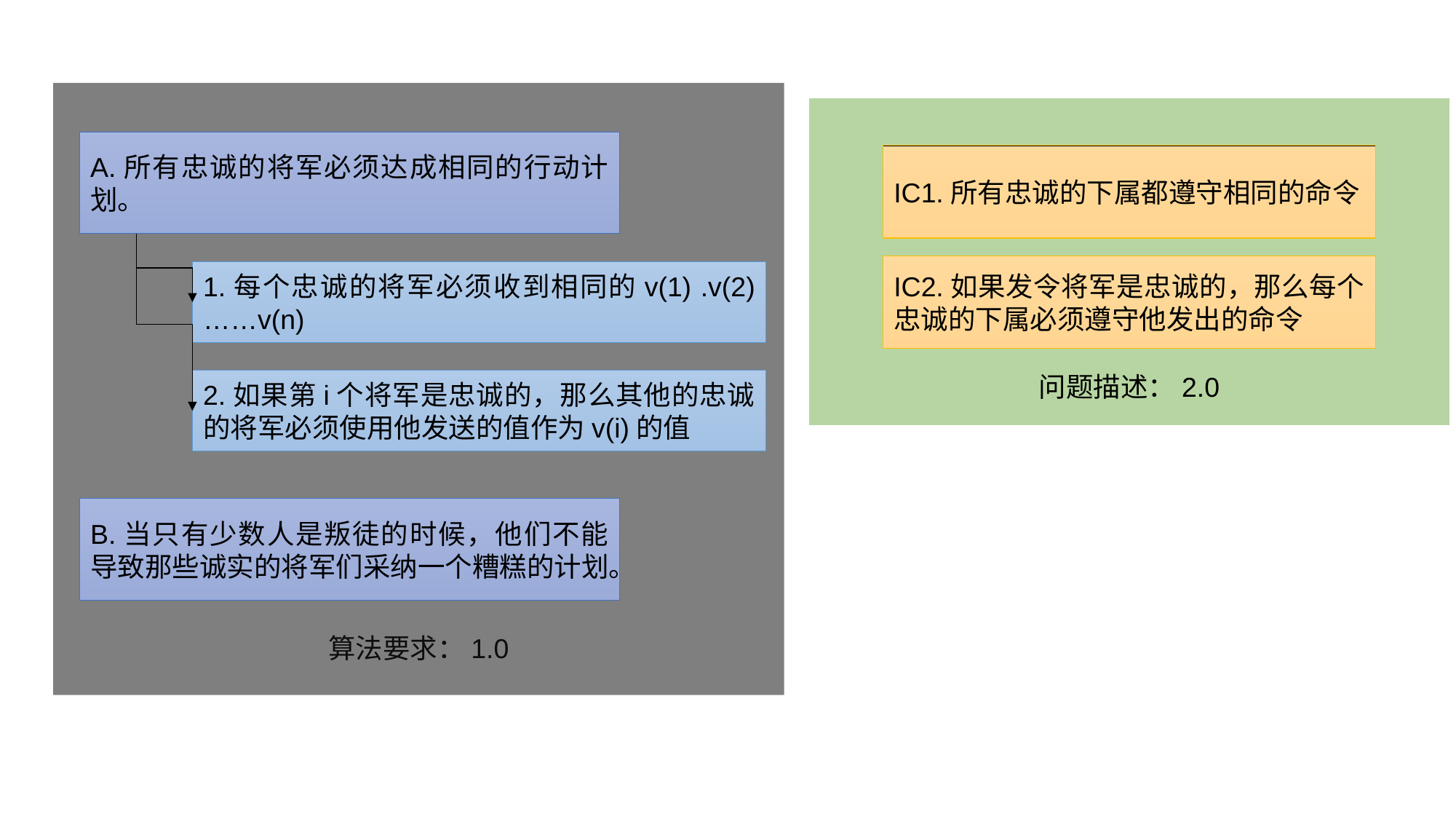

A.所有忠诚的将军必须达成相同的行动计划。
1.每个忠诚的将军必须收到相同的v(1) .v(2)……v(n)
2.如果第i个将军是忠诚的，那么其他的忠诚的将军必须使用他发送的值作为v(i)的值
B.当只有少数人是叛徒的时候，他们不能导致那些诚实的将军们采纳一个糟糕的计划。
算法要求：1.0

IC1.所有忠诚的下属都遵守相同的命令
IC2.如果发令将军是忠诚的，那么每个忠诚的下属必须遵守他发出的命令
问题描述：2.0